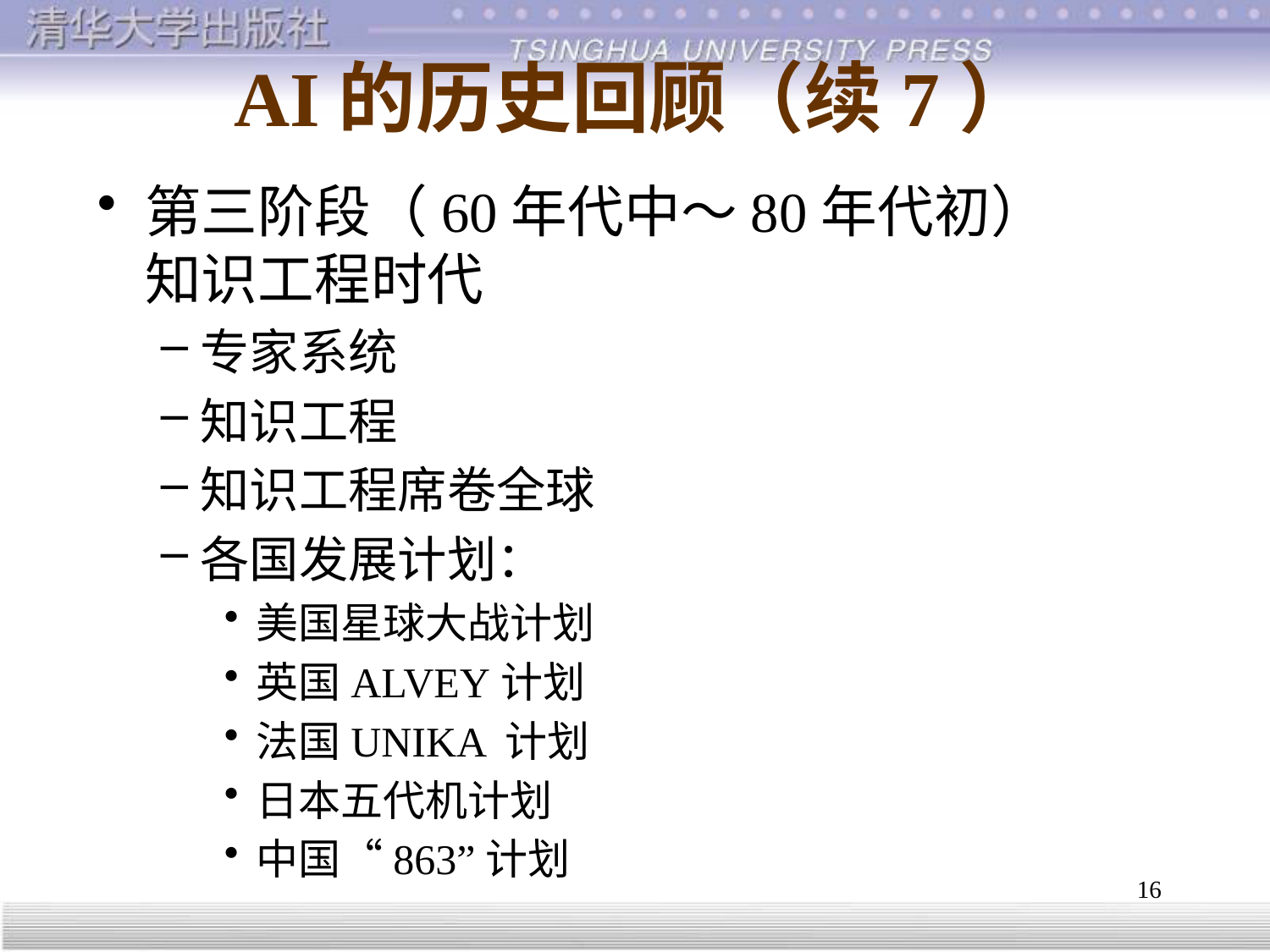

# AI的历史回顾（续7）
第三阶段（60年代中～80年代初）        知识工程时代
专家系统
知识工程
知识工程席卷全球
各国发展计划：
美国星球大战计划
英国ALVEY计划
法国UNIKA 计划
日本五代机计划
中国“863”计划

16